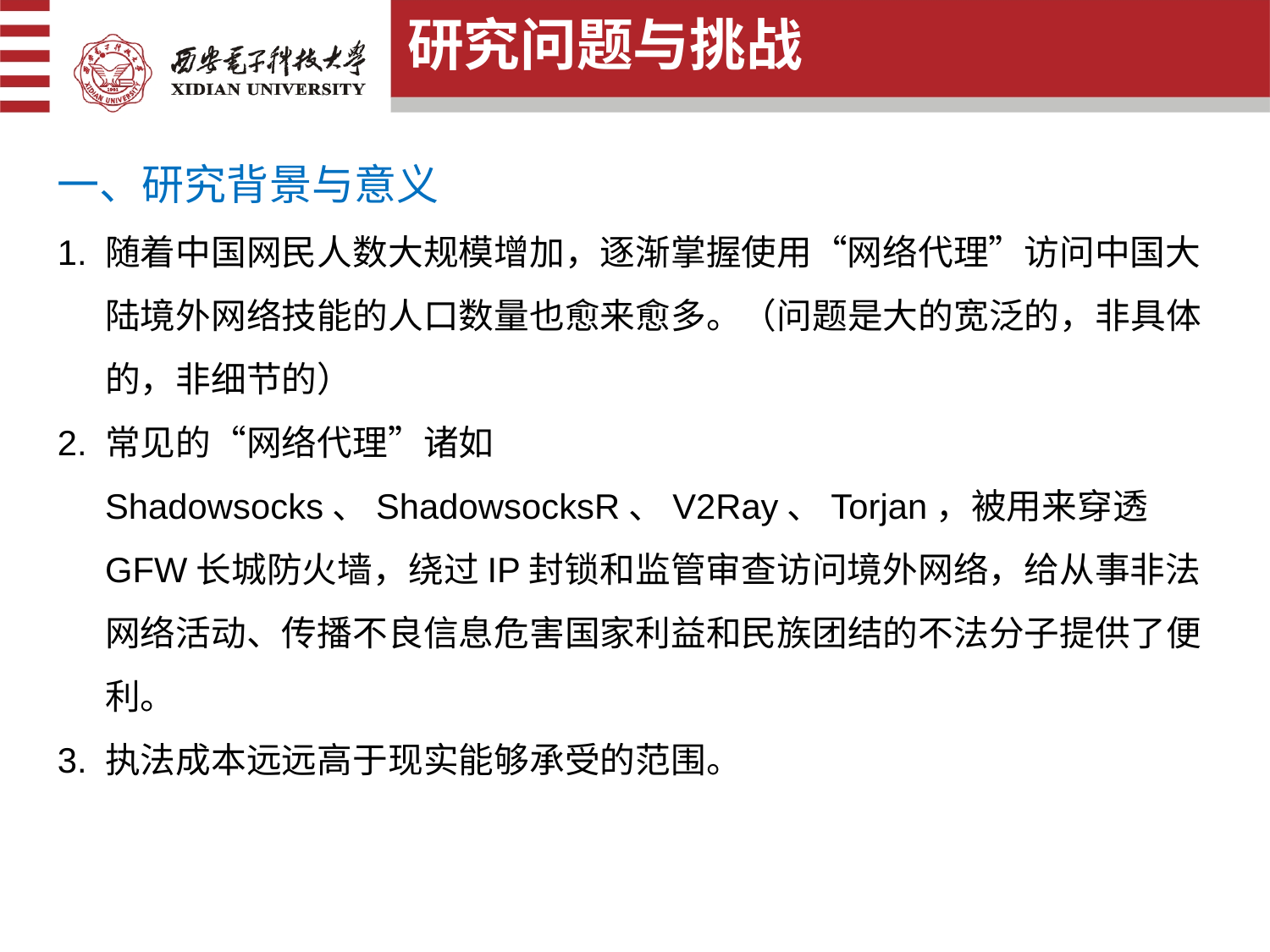

研究问题与挑战
一、研究背景与意义
随着中国网民人数大规模增加，逐渐掌握使用“网络代理”访问中国大陆境外网络技能的人口数量也愈来愈多。（问题是大的宽泛的，非具体的，非细节的）
常见的“网络代理”诸如Shadowsocks、ShadowsocksR、V2Ray、Torjan，被用来穿透GFW长城防火墙，绕过IP封锁和监管审查访问境外网络，给从事非法网络活动、传播不良信息危害国家利益和民族团结的不法分子提供了便利。
执法成本远远高于现实能够承受的范围。